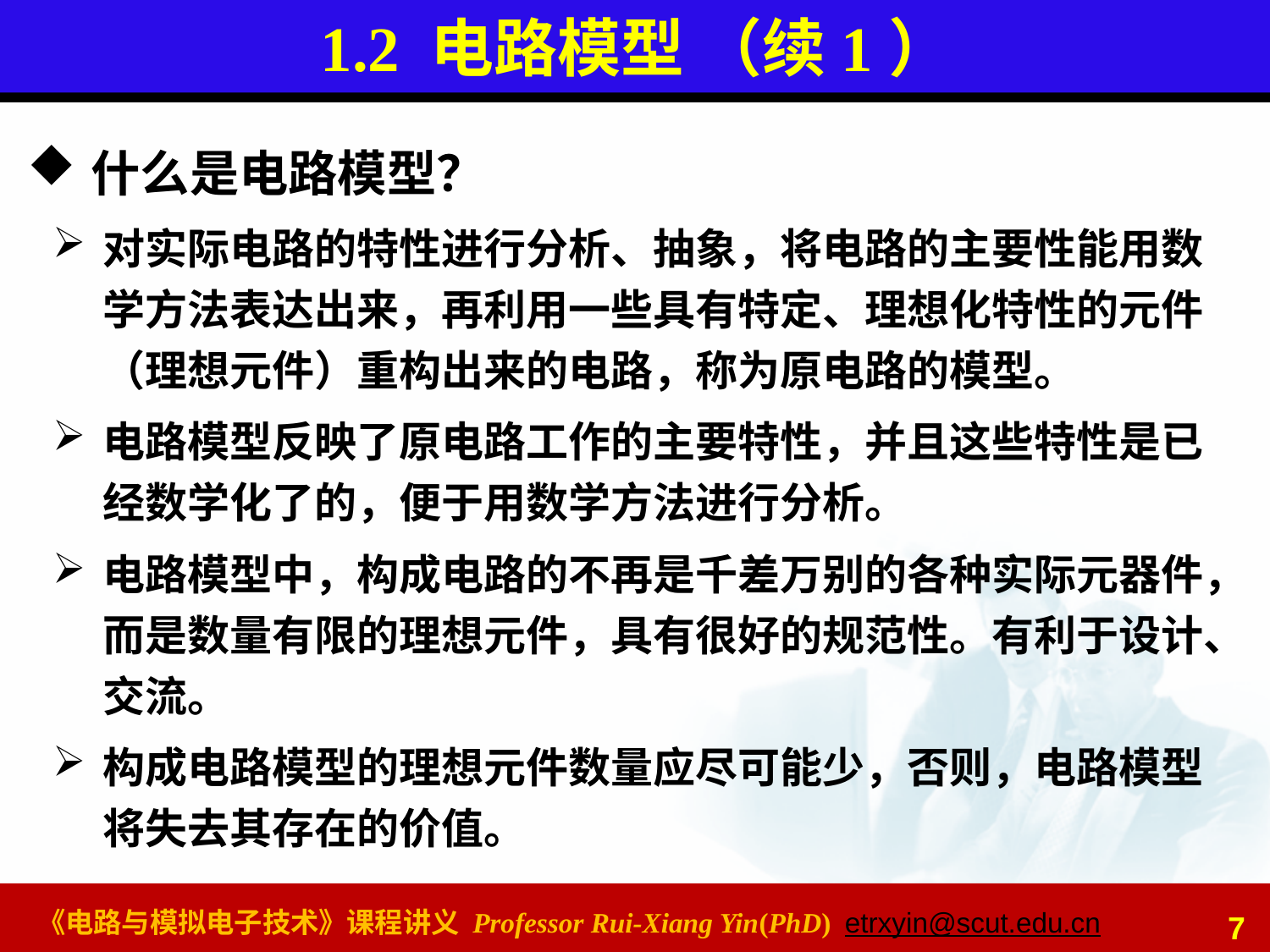

# 1.2 电路模型 （续1）
什么是电路模型？
对实际电路的特性进行分析、抽象，将电路的主要性能用数学方法表达出来，再利用一些具有特定、理想化特性的元件（理想元件）重构出来的电路，称为原电路的模型。
电路模型反映了原电路工作的主要特性，并且这些特性是已经数学化了的，便于用数学方法进行分析。
电路模型中，构成电路的不再是千差万别的各种实际元器件，而是数量有限的理想元件，具有很好的规范性。有利于设计、交流。
构成电路模型的理想元件数量应尽可能少，否则，电路模型将失去其存在的价值。
7